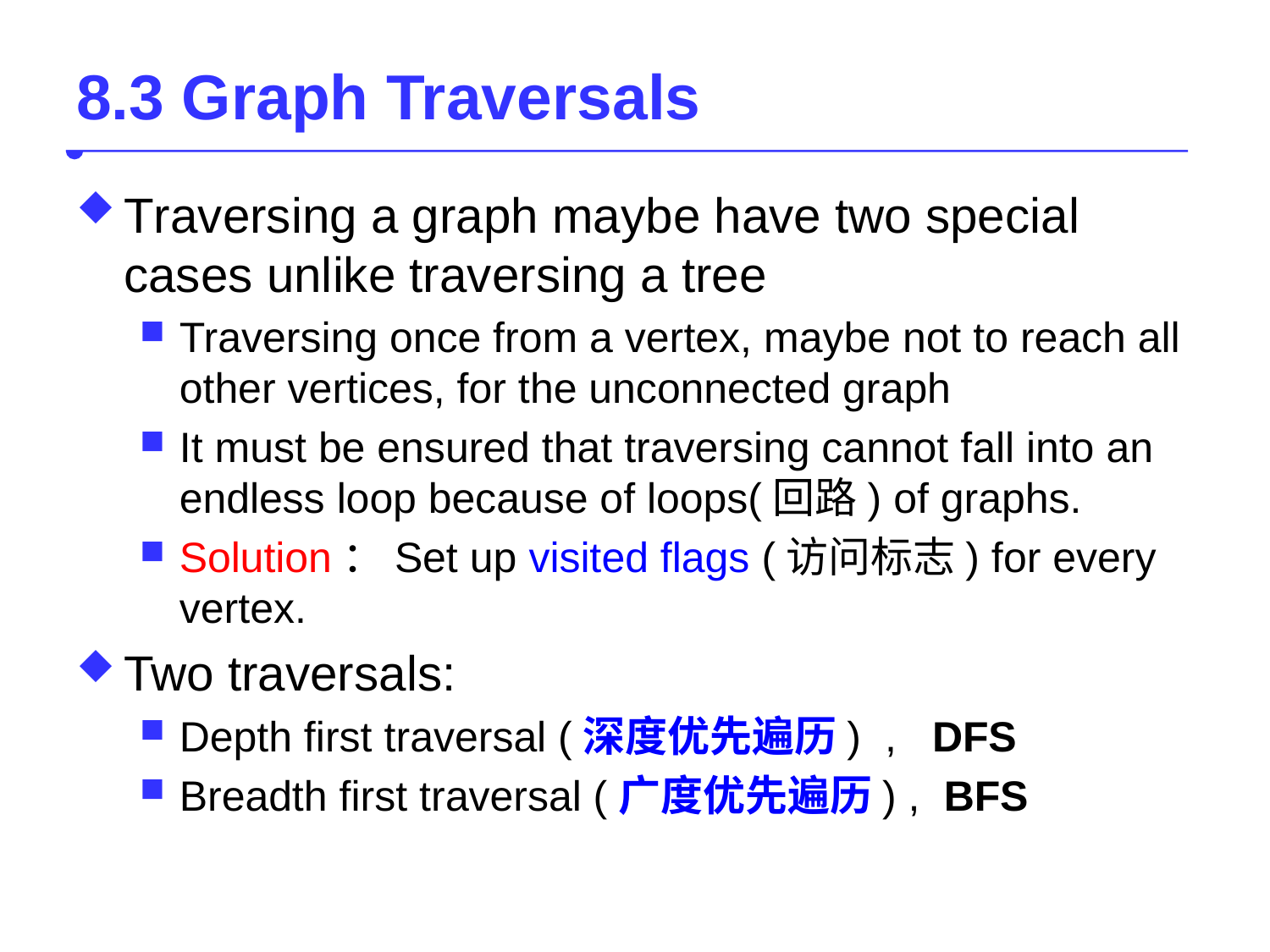

# 8.3 Graph Traversals
Traversing a graph maybe have two special cases unlike traversing a tree
Traversing once from a vertex, maybe not to reach all other vertices, for the unconnected graph
It must be ensured that traversing cannot fall into an endless loop because of loops(回路) of graphs.
Solution：Set up visited flags (访问标志) for every vertex.
Two traversals:
Depth first traversal (深度优先遍历)  ,   DFS
Breadth first traversal (广度优先遍历) ,  BFS